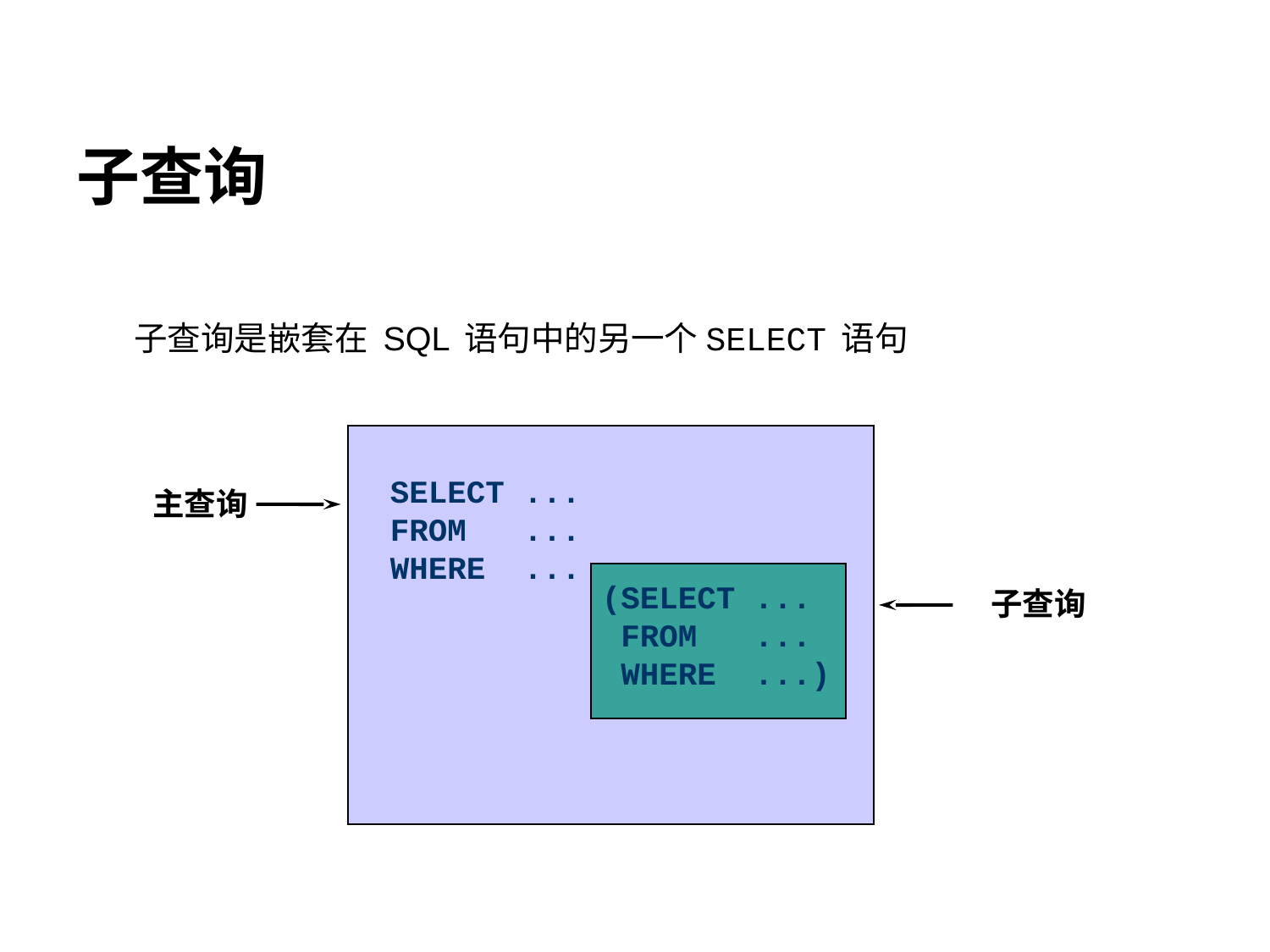

# 子查询
子查询是嵌套在 SQL 语句中的另一个SELECT 语句

SELECT ...
FROM   ...
WHERE  ...
主查询

(SELECT ...
 FROM   ...
 WHERE  ...)
子查询